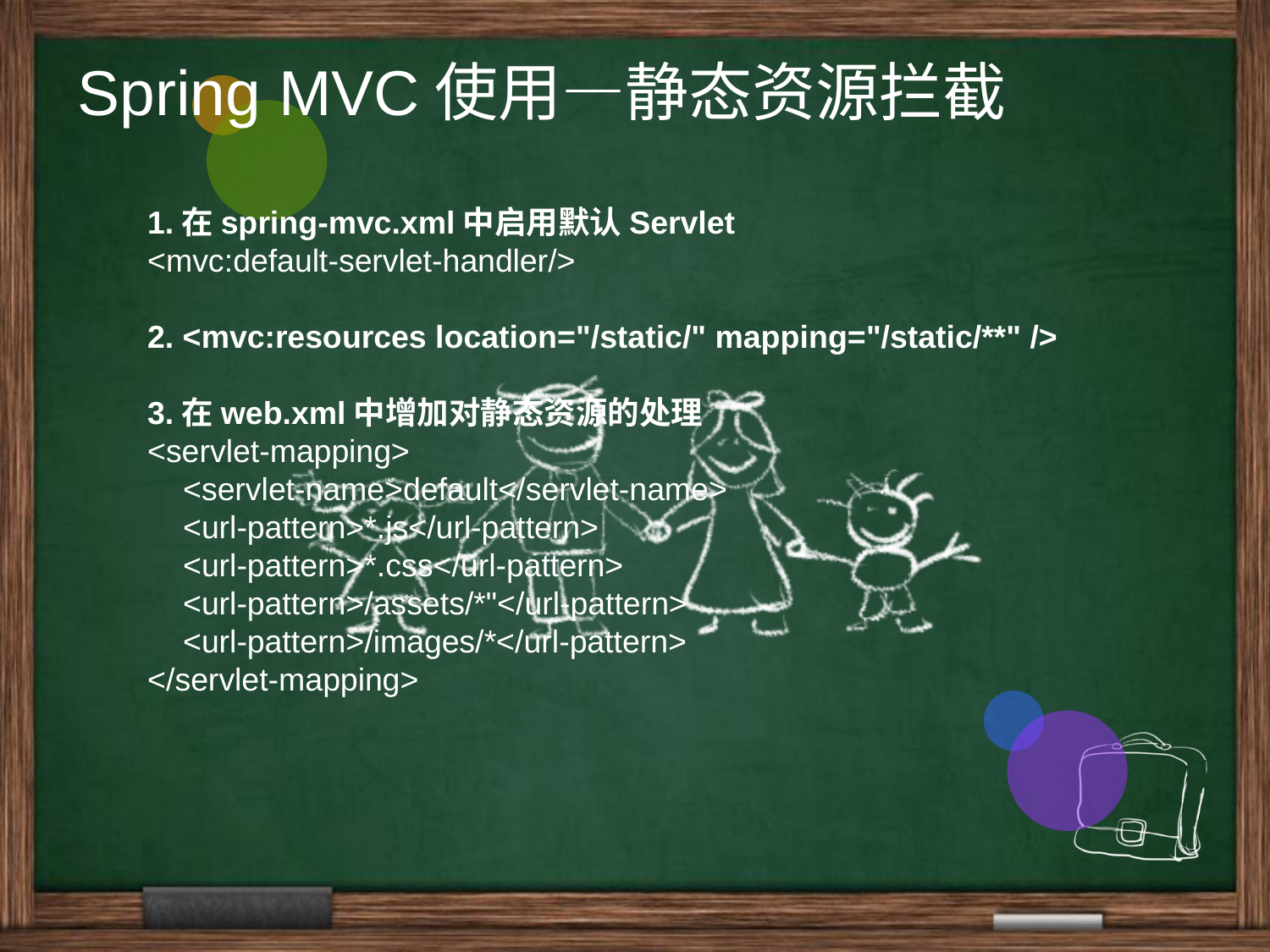

Spring MVC使用—静态资源拦截
1.在spring-mvc.xml中启用默认Servlet
<mvc:default-servlet-handler/>

2. <mvc:resources location="/static/" mapping="/static/**" />

3.在web.xml中增加对静态资源的处理
<servlet-mapping>
    <servlet-name>default</servlet-name>
    <url-pattern>*.js</url-pattern>
    <url-pattern>*.css</url-pattern>
    <url-pattern>/assets/*"</url-pattern>
    <url-pattern>/images/*</url-pattern>
</servlet-mapping>